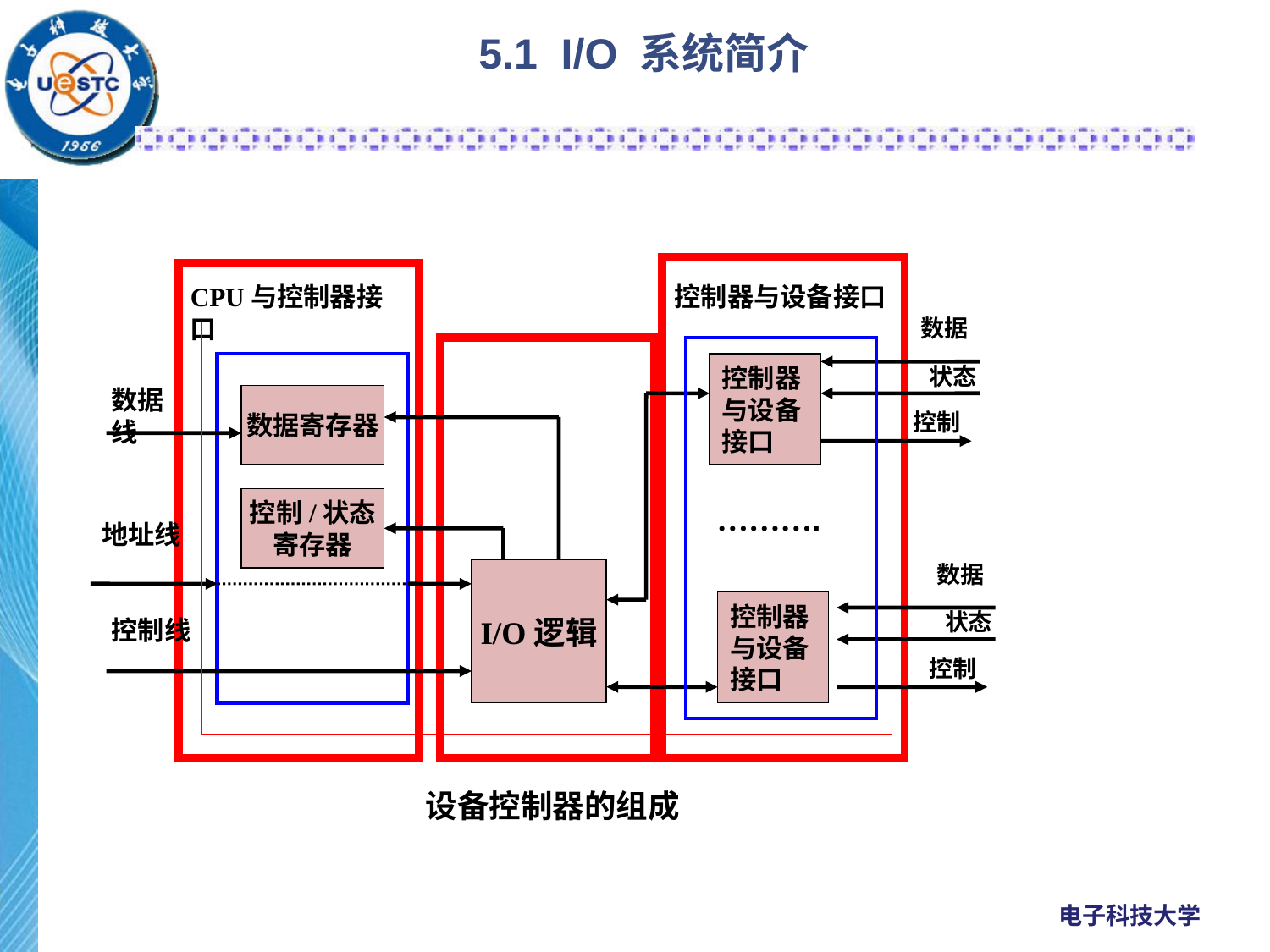

# 5.1  I/O 系统简介

CPU与控制器接口
控制器与设备接口
数据

控制器
与设备
接口
状态

数据线
数据寄存器

控制

控制/状态
寄存器
……….
地址线

数据
I/O逻辑

控制器
与设备
接口

状态
控制线

控制

设备控制器的组成